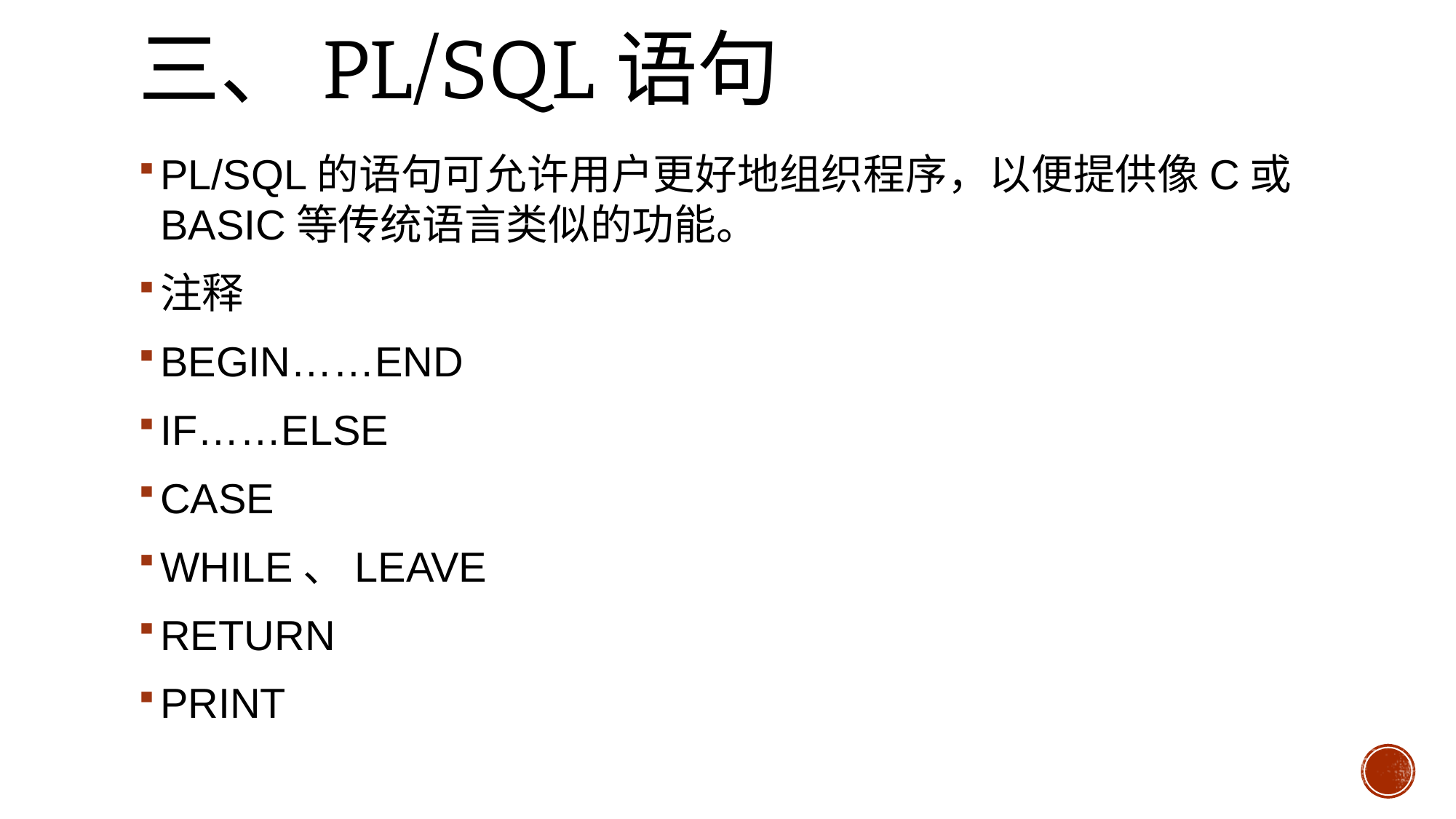

# 三、PL/SQL语句
PL/SQL的语句可允许用户更好地组织程序，以便提供像C或BASIC等传统语言类似的功能。
注释
BEGIN……END
IF……ELSE
CASE
WHILE、LEAVE
RETURN
PRINT
23